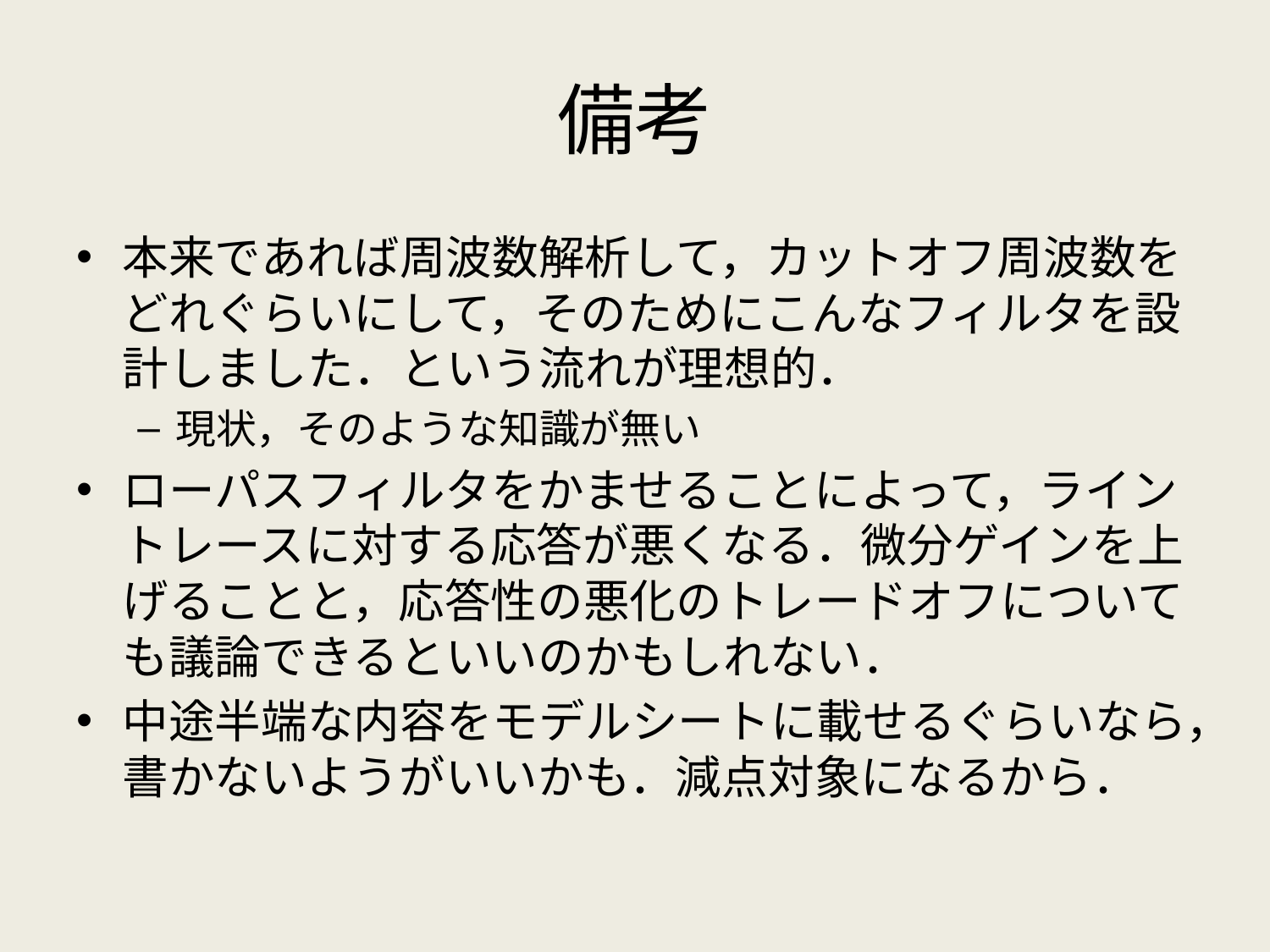

# 備考
本来であれば周波数解析して，カットオフ周波数をどれぐらいにして，そのためにこんなフィルタを設計しました．という流れが理想的．
現状，そのような知識が無い
ローパスフィルタをかませることによって，ライントレースに対する応答が悪くなる．微分ゲインを上げることと，応答性の悪化のトレードオフについても議論できるといいのかもしれない．
中途半端な内容をモデルシートに載せるぐらいなら，書かないようがいいかも．減点対象になるから．